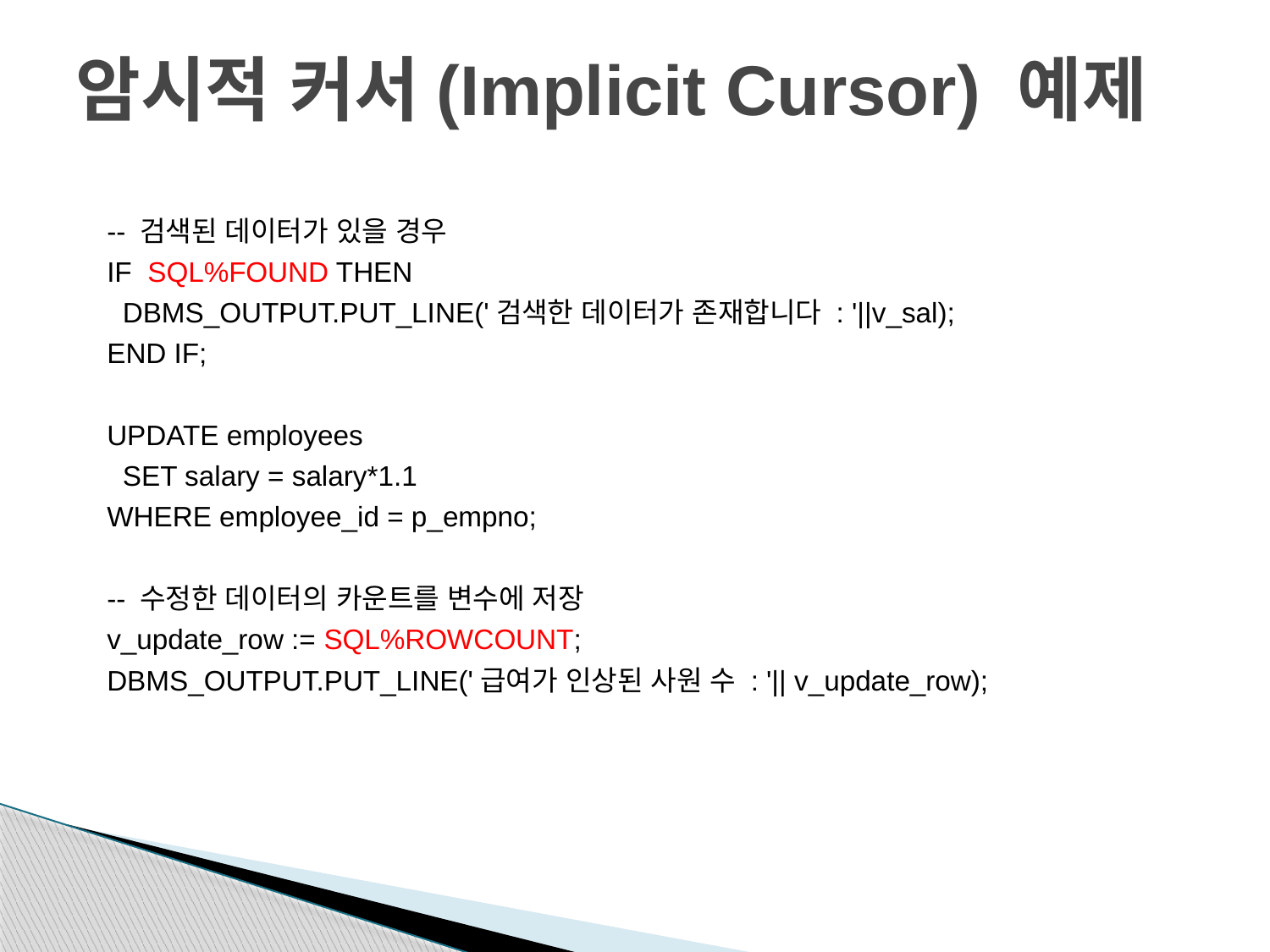

# 암시적 커서(Implicit Cursor) 예제

  -- 검색된 데이터가 있을 경우
  IF  SQL%FOUND THEN
    DBMS_OUTPUT.PUT_LINE('검색한 데이터가 존재합니다 : '||v_sal);
  END IF;

  UPDATE employees
    SET salary = salary*1.1
  WHERE employee_id = p_empno;

  -- 수정한 데이터의 카운트를 변수에 저장
  v_update_row := SQL%ROWCOUNT;
  DBMS_OUTPUT.PUT_LINE('급여가 인상된 사원 수 : '|| v_update_row);